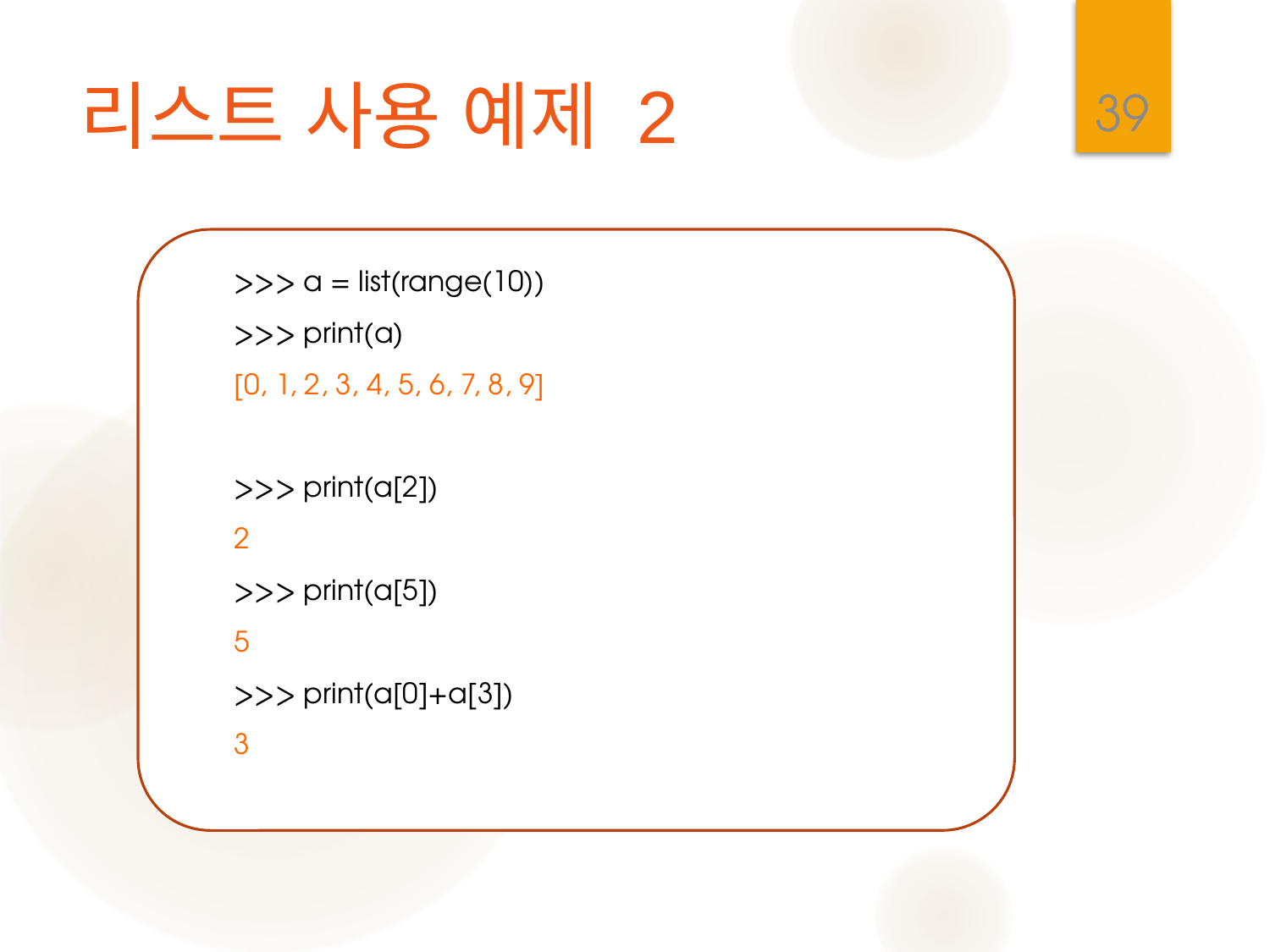

39
# 리스트 사용 예제 2

>>> a = list(range(10))
>>> print(a)
[0, 1, 2, 3, 4, 5, 6, 7, 8, 9]

>>> print(a[2])
2
>>> print(a[5])
5
>>> print(a[0]+a[3])
3